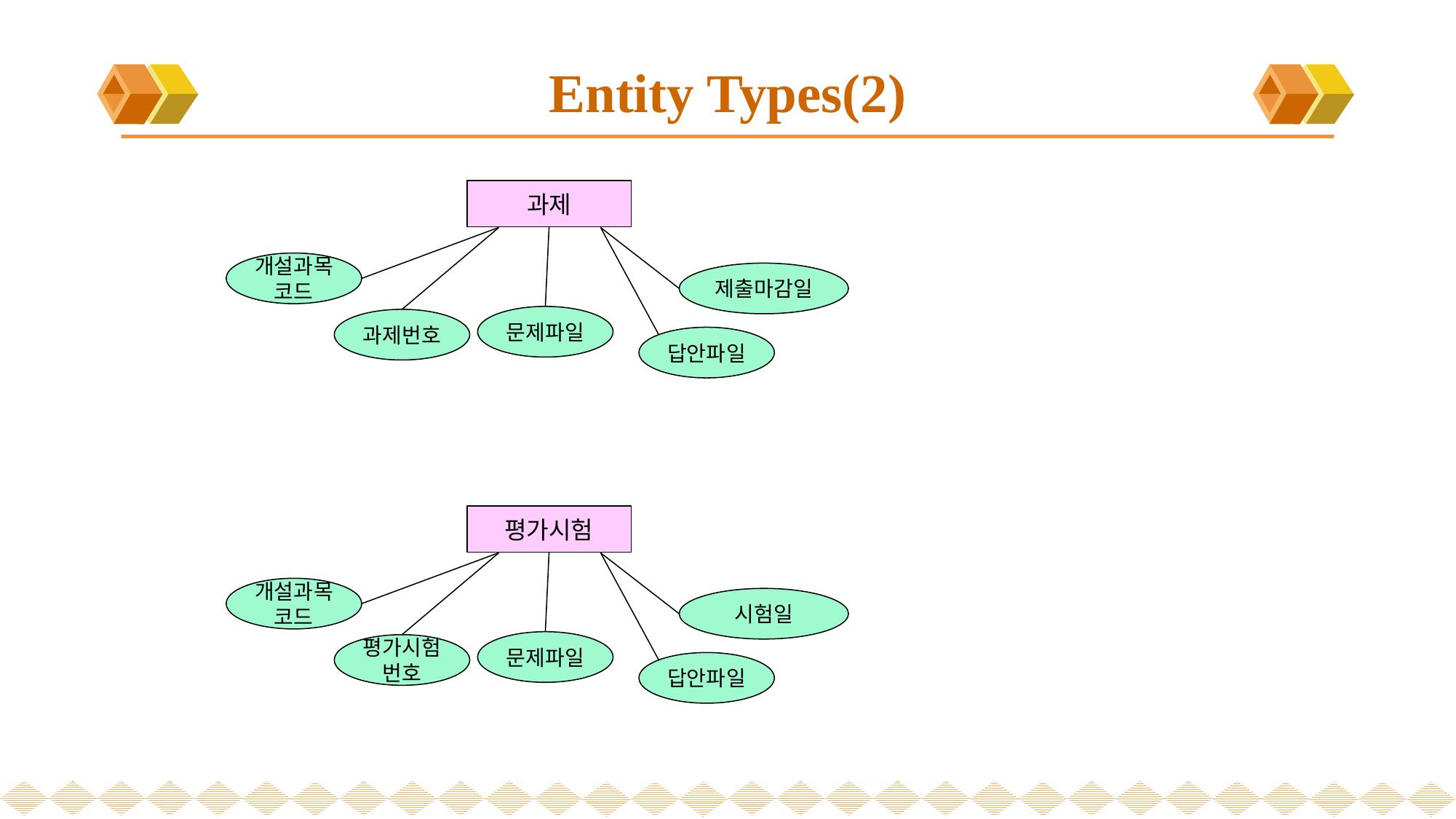

# Entity Types(2)
과제
개설과목코드
제출마감일
문제파일
과제번호
답안파일
평가시험
개설과목코드
시험일
문제파일
평가시험번호
답안파일